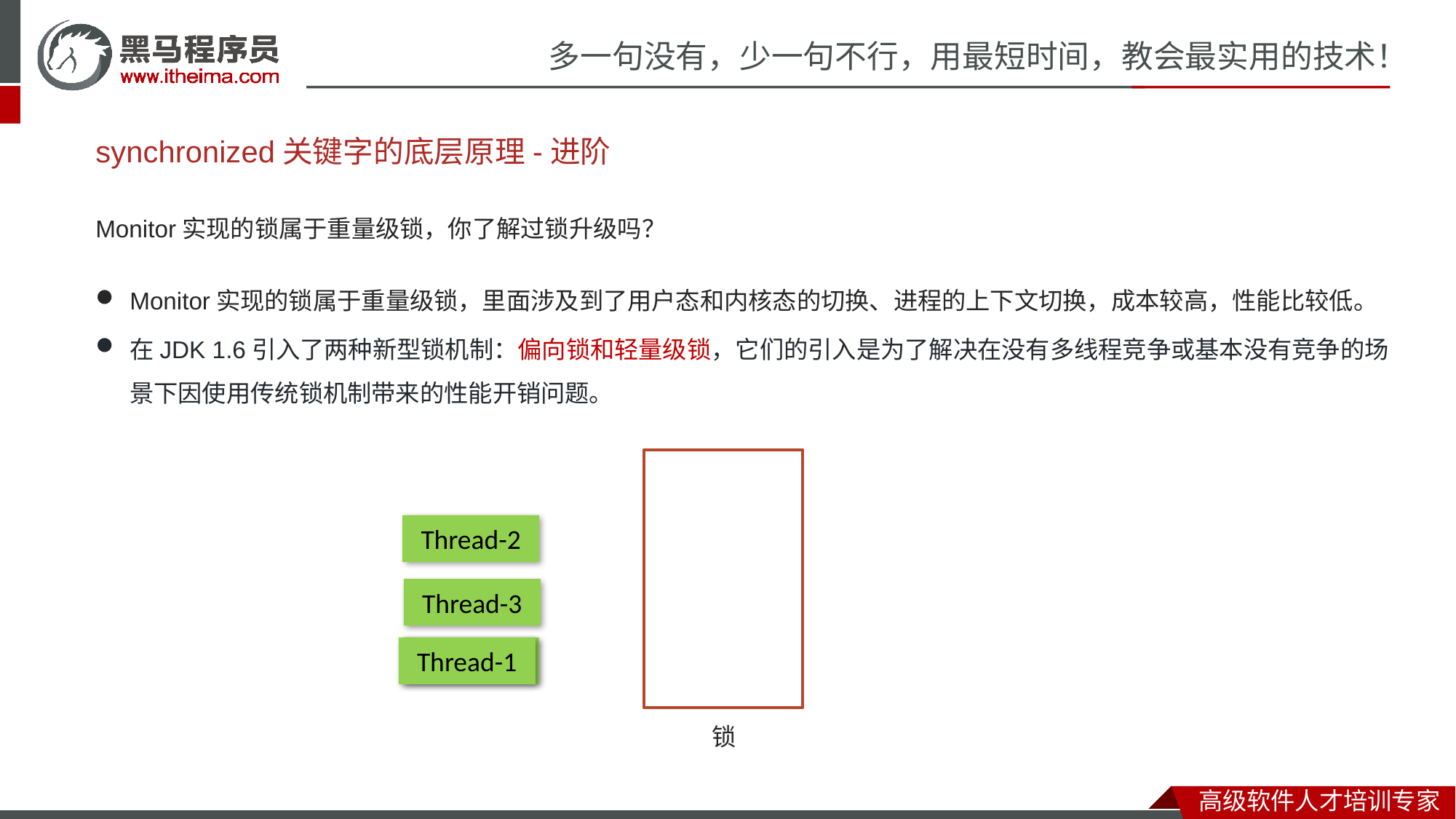

# synchronized关键字的底层原理-进阶
Monitor实现的锁属于重量级锁，你了解过锁升级吗？
Monitor实现的锁属于重量级锁，里面涉及到了用户态和内核态的切换、进程的上下文切换，成本较高，性能比较低。
在JDK 1.6引入了两种新型锁机制：偏向锁和轻量级锁，它们的引入是为了解决在没有多线程竞争或基本没有竞争的场景下因使用传统锁机制带来的性能开销问题。

Thread-2
Thread-3
Thread-1
Thread-1
锁